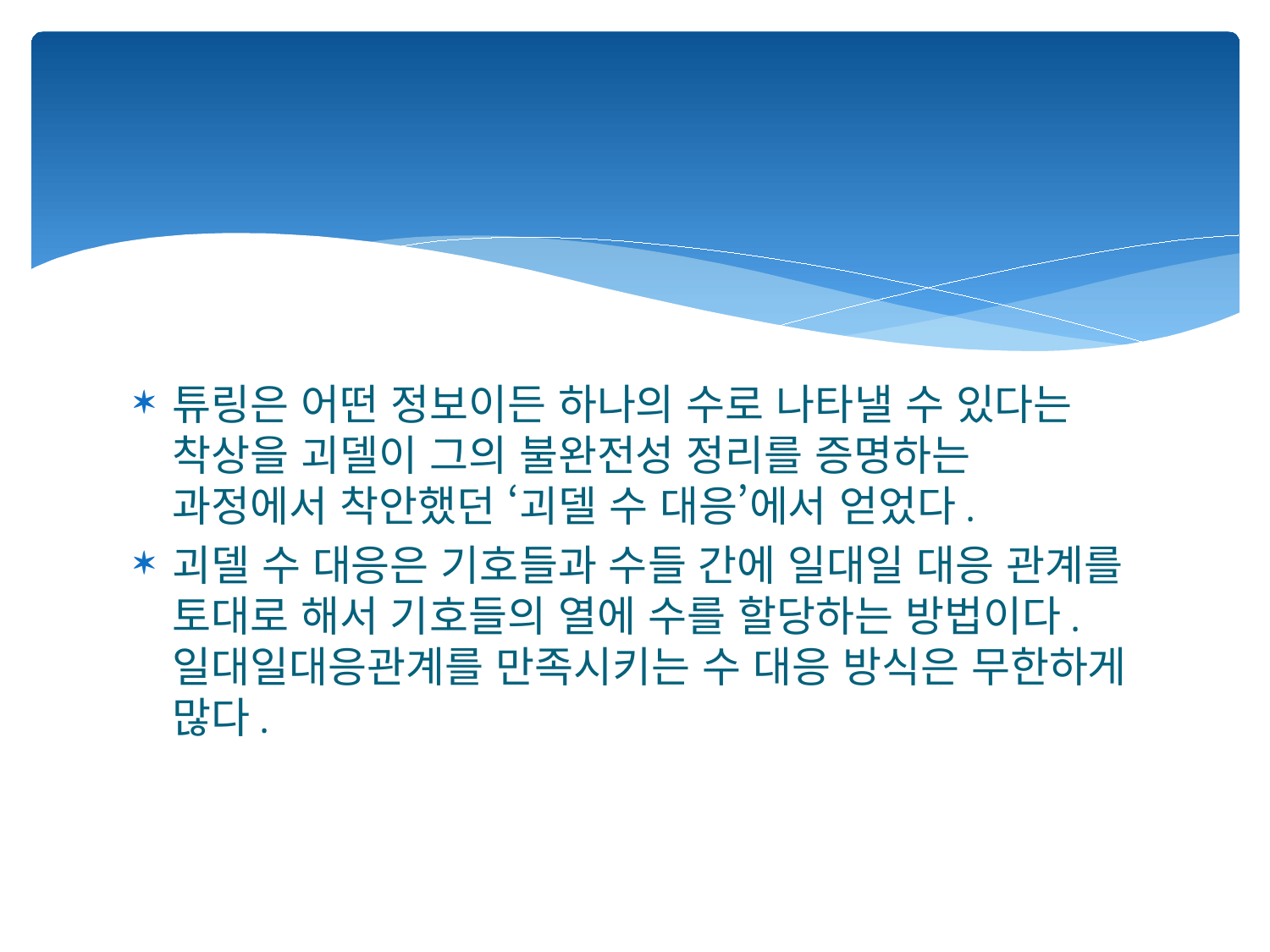

#
튜링은 어떤 정보이든 하나의 수로 나타낼 수 있다는 착상을 괴델이 그의 불완전성 정리를 증명하는 과정에서 착안했던 ‘괴델 수 대응’에서 얻었다.
괴델 수 대응은 기호들과 수들 간에 일대일 대응 관계를 토대로 해서 기호들의 열에 수를 할당하는 방법이다. 일대일대응관계를 만족시키는 수 대응 방식은 무한하게 많다.